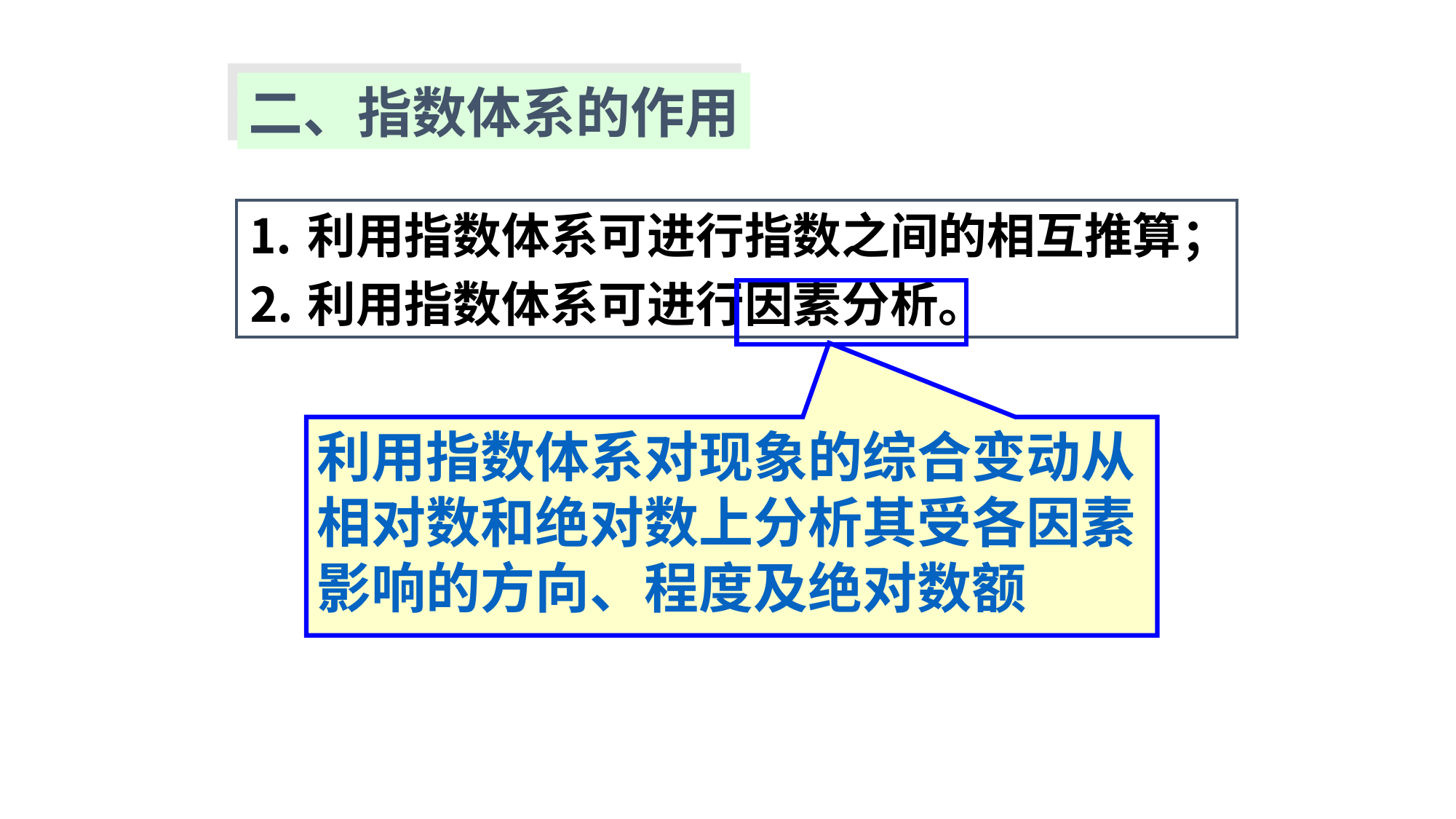

二、指数体系的作用
⒈利用指数体系可进行指数之间的相互推算；
⒉利用指数体系可进行因素分析。

利用指数体系对现象的综合变动从相对数和绝对数上分析其受各因素影响的方向、程度及绝对数额